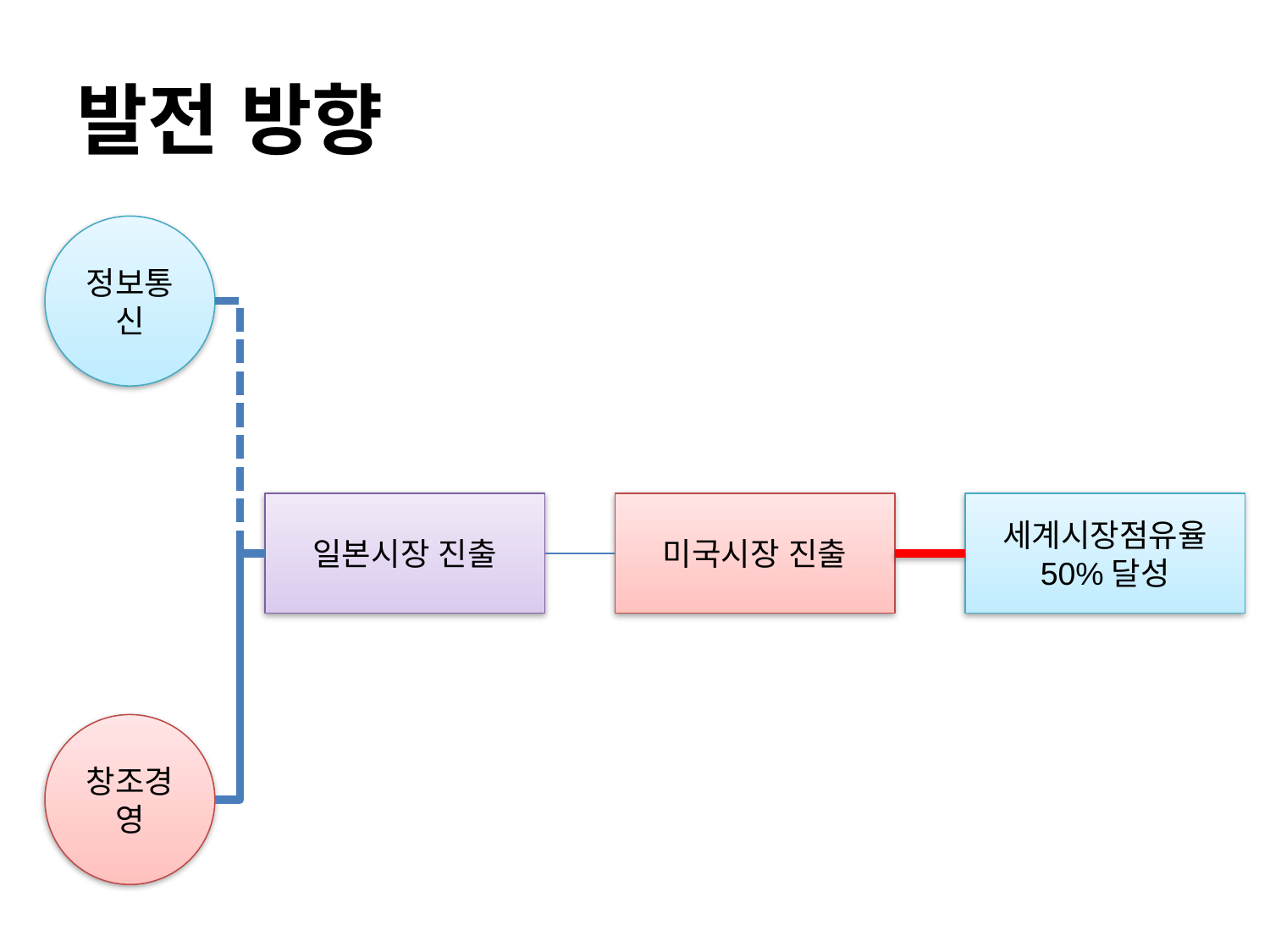

# 발전 방향
정보통신
일본시장 진출
미국시장 진출
세계시장점유율 50%달성
창조경영